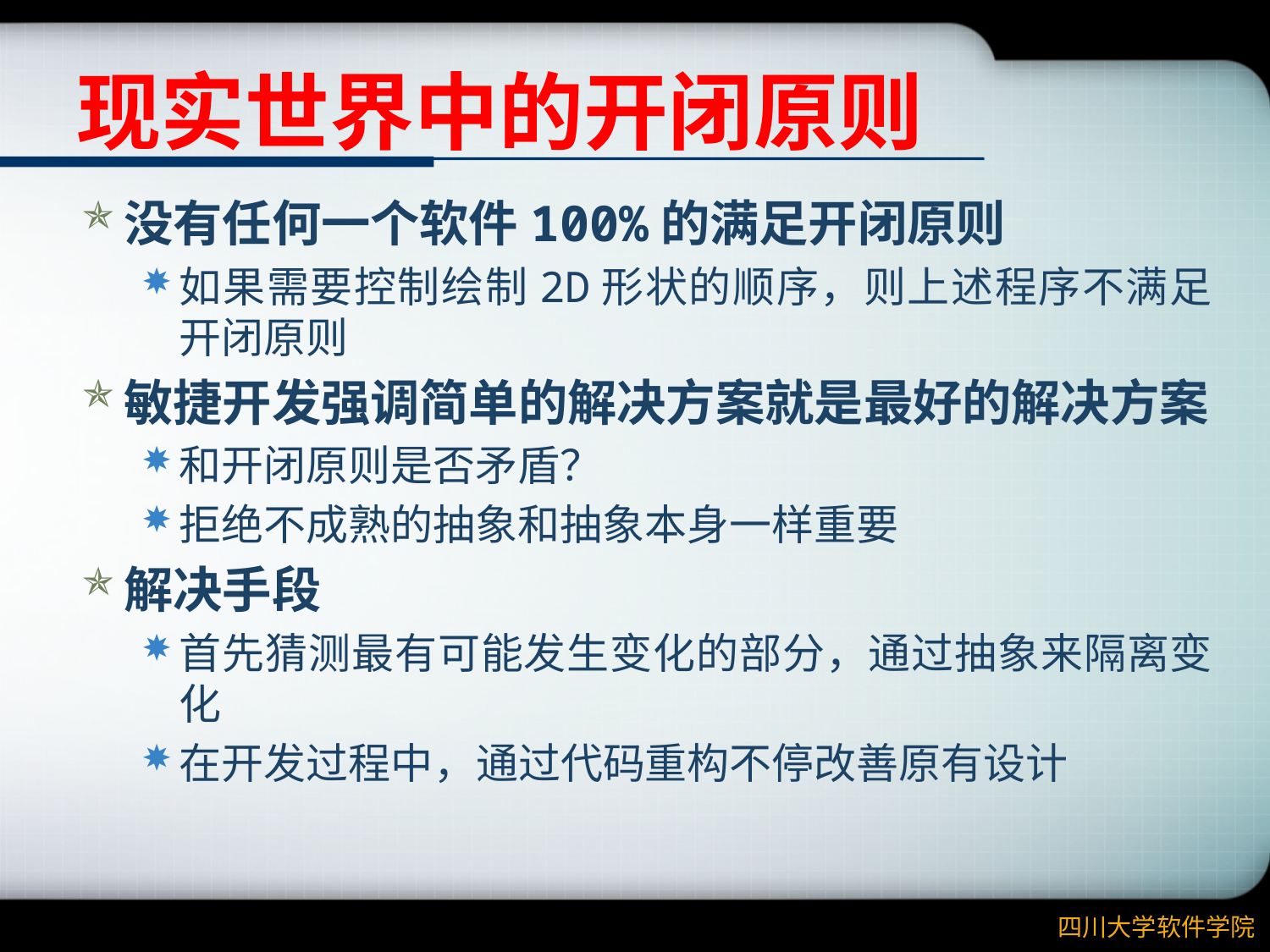

# 现实世界中的开闭原则
没有任何一个软件100%的满足开闭原则
如果需要控制绘制2D形状的顺序，则上述程序不满足开闭原则
敏捷开发强调简单的解决方案就是最好的解决方案
和开闭原则是否矛盾？
拒绝不成熟的抽象和抽象本身一样重要
解决手段
首先猜测最有可能发生变化的部分，通过抽象来隔离变化
在开发过程中，通过代码重构不停改善原有设计